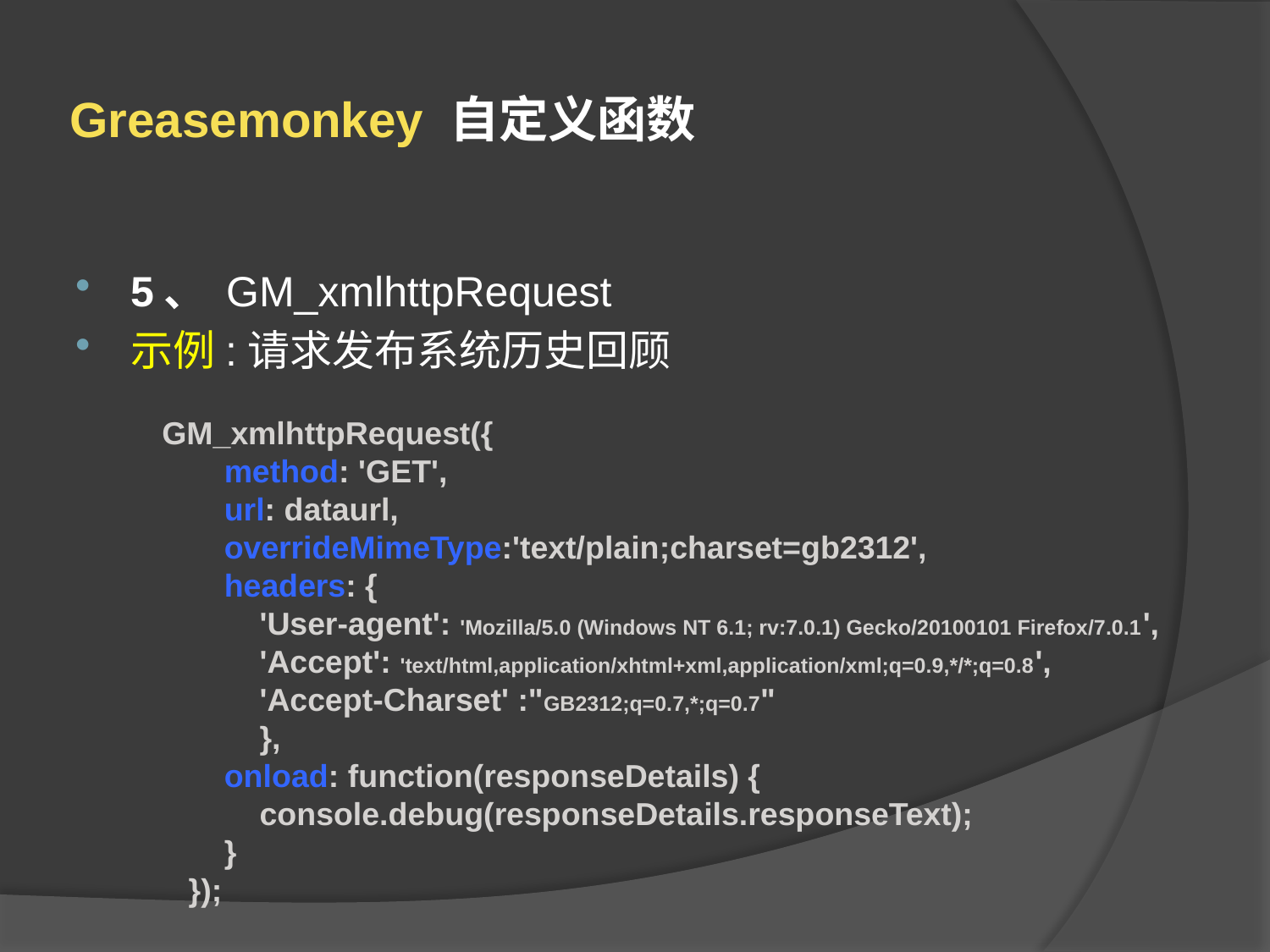

# Greasemonkey 自定义函数
5、 GM_xmlhttpRequest
示例:请求发布系统历史回顾

         GM_xmlhttpRequest({
                method: 'GET',
                url: dataurl,
                overrideMimeType:'text/plain;charset=gb2312',
                headers: {
                    'User-agent': 'Mozilla/5.0 (Windows NT 6.1; rv:7.0.1) Gecko/20100101 Firefox/7.0.1',
                    'Accept': 'text/html,application/xhtml+xml,application/xml;q=0.9,*/*;q=0.8',
                    'Accept-Charset' :"GB2312;q=0.7,*;q=0.7"
                    },
                onload: function(responseDetails) {
                    console.debug(responseDetails.responseText);
                }
            });